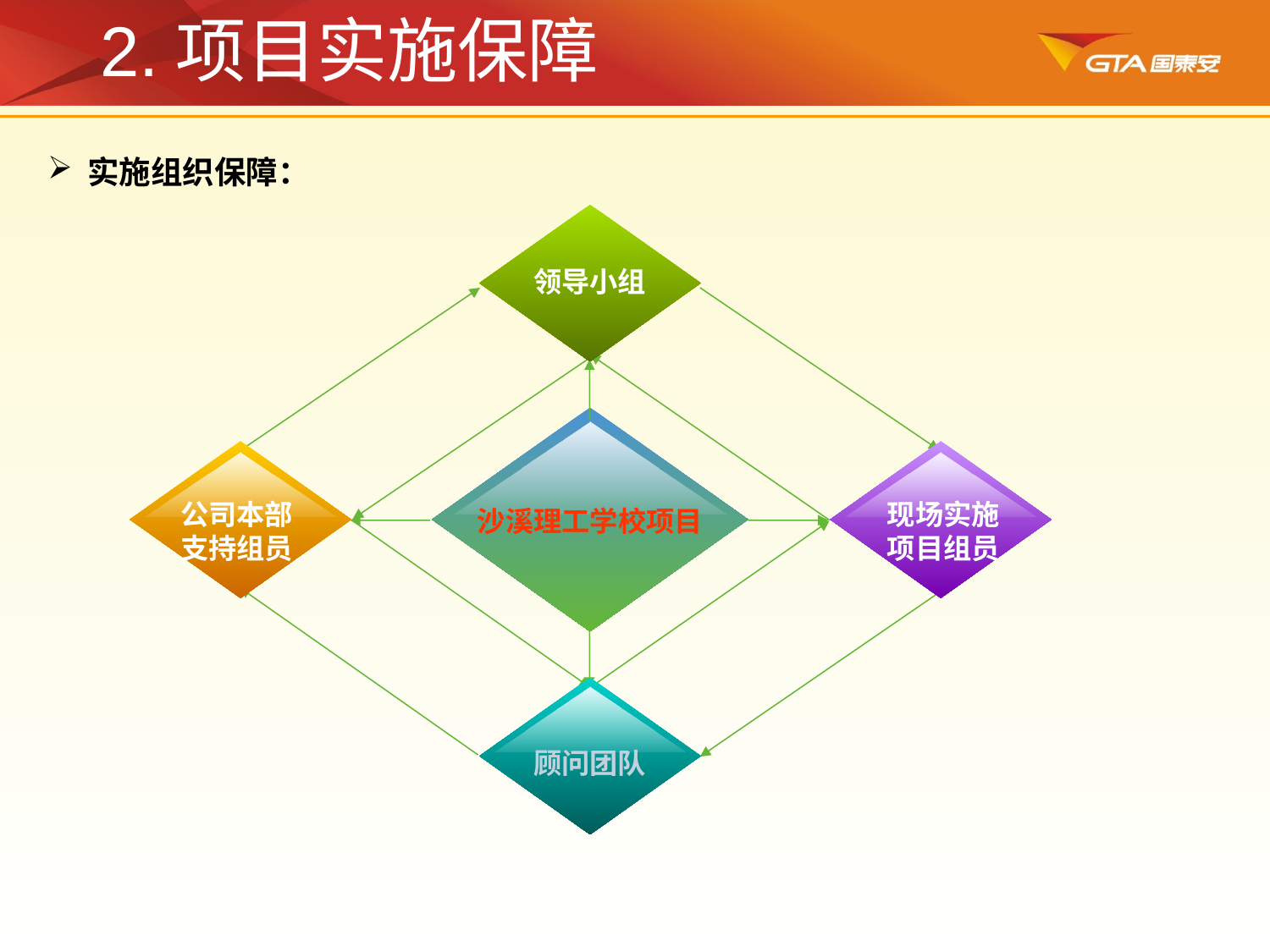

2.项目实施保障
实施组织保障：

领导小组

沙溪理工学校项目

公司本部
支持组员

现场实施
项目组员

顾问团队